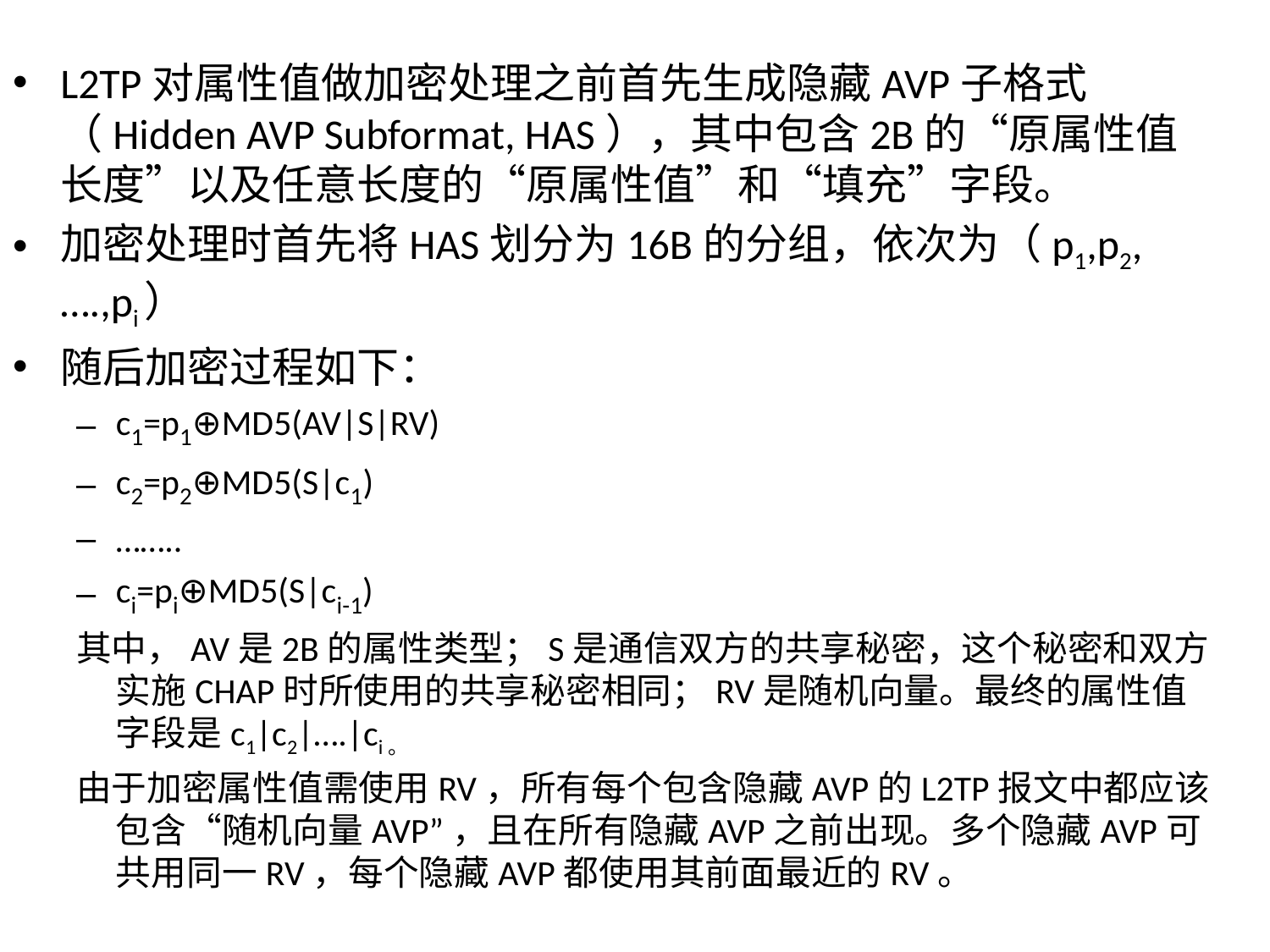

L2TP对属性值做加密处理之前首先生成隐藏AVP子格式（Hidden AVP Subformat, HAS），其中包含2B的“原属性值长度”以及任意长度的“原属性值”和“填充”字段。
加密处理时首先将HAS划分为16B的分组，依次为（p1,p2,….,pi）
随后加密过程如下：
c1=p1⊕MD5(AV|S|RV)
c2=p2⊕MD5(S|c1)
……..
ci=pi⊕MD5(S|ci-1)
其中，AV是2B的属性类型；S是通信双方的共享秘密，这个秘密和双方实施CHAP时所使用的共享秘密相同；RV是随机向量。最终的属性值字段是c1|c2|….|ci。
由于加密属性值需使用RV，所有每个包含隐藏AVP的L2TP报文中都应该包含“随机向量AVP”，且在所有隐藏AVP之前出现。多个隐藏AVP可共用同一RV，每个隐藏AVP都使用其前面最近的RV。